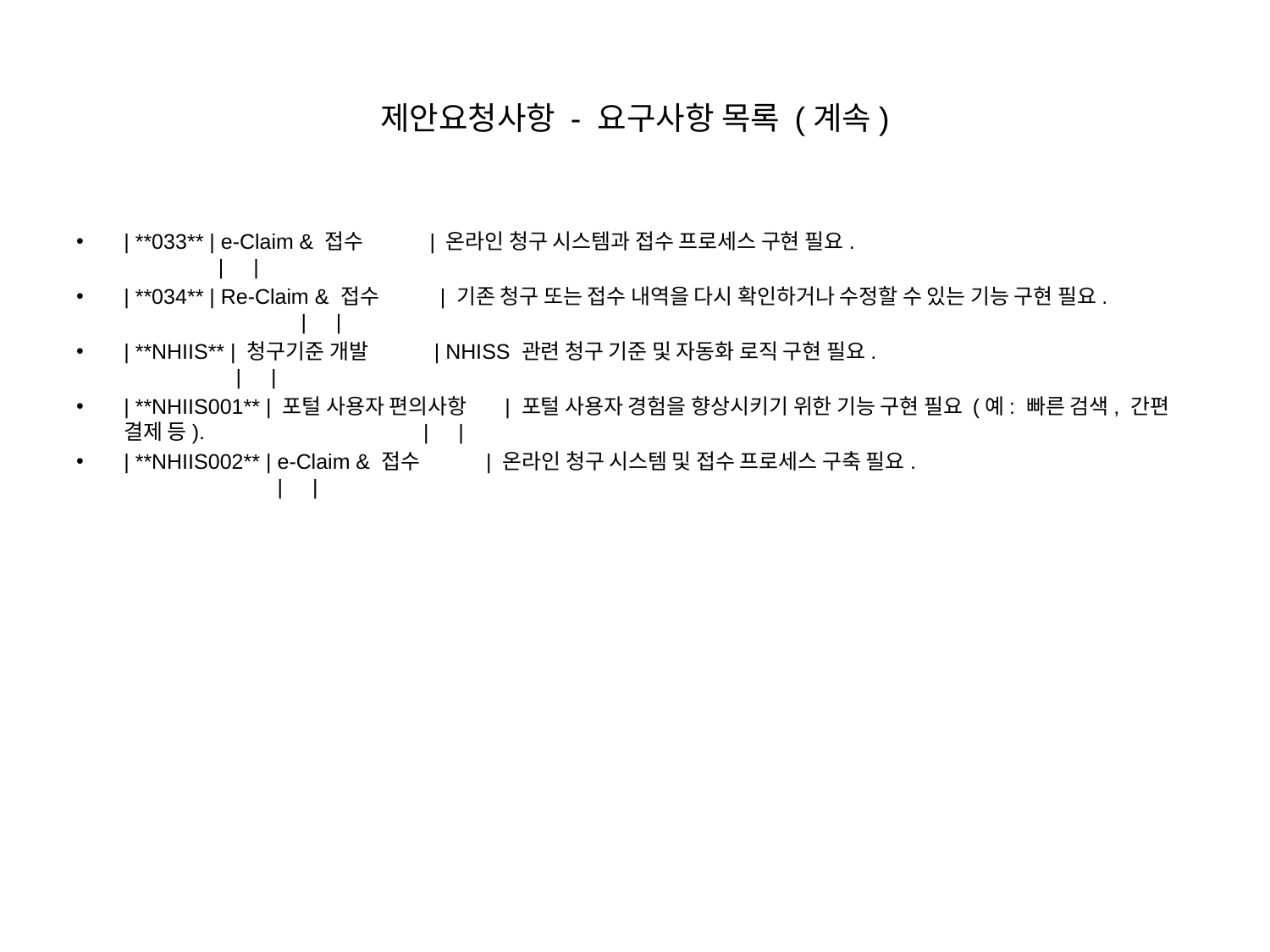

# 제안요청사항 - 요구사항 목록 (계속)
| **033** | e-Claim & 접수             | 온라인 청구 시스템과 접수 프로세스 구현 필요.                                                                          |     |
| **034** | Re-Claim & 접수            | 기존 청구 또는 접수 내역을 다시 확인하거나 수정할 수 있는 기능 구현 필요.                                             |     |
| **NHIIS** | 청구기준 개발             | NHISS 관련 청구 기준 및 자동화 로직 구현 필요.                                                                         |     |
| **NHIIS001** | 포털 사용자 편의사항       | 포털 사용자 경험을 향상시키기 위한 기능 구현 필요 (예: 빠른 검색, 간편 결제 등).                                     |     |
| **NHIIS002** | e-Claim & 접수             | 온라인 청구 시스템 및 접수 프로세스 구축 필요.                                                                         |     |